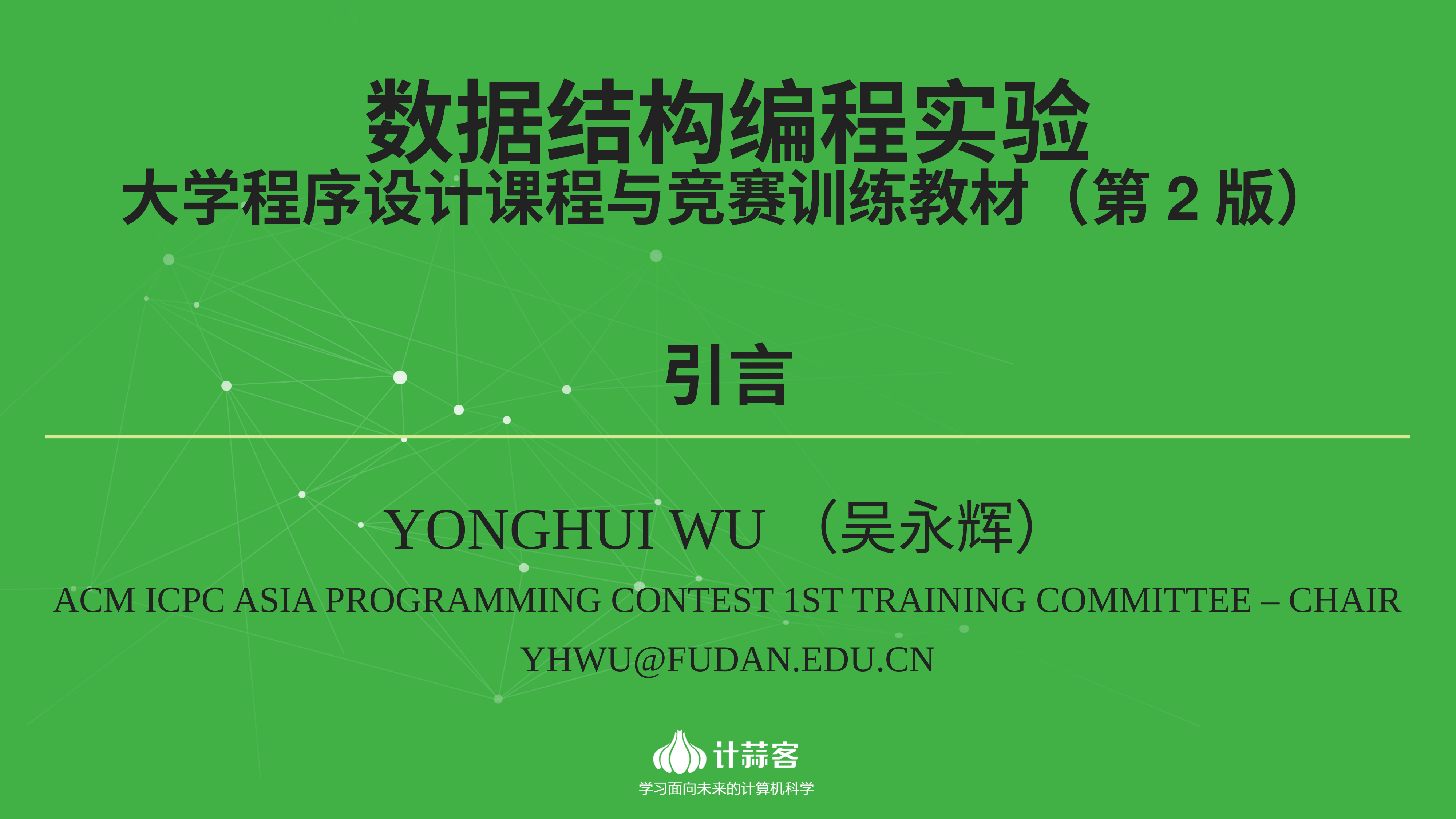

# 数据结构编程实验 大学程序设计课程与竞赛训练教材（第2版） 引言
Yonghui Wu（吴永辉）
ACM ICPC Asia Programming Contest 1st Training Committee – Chair
yhwu@fudan.edu.cn